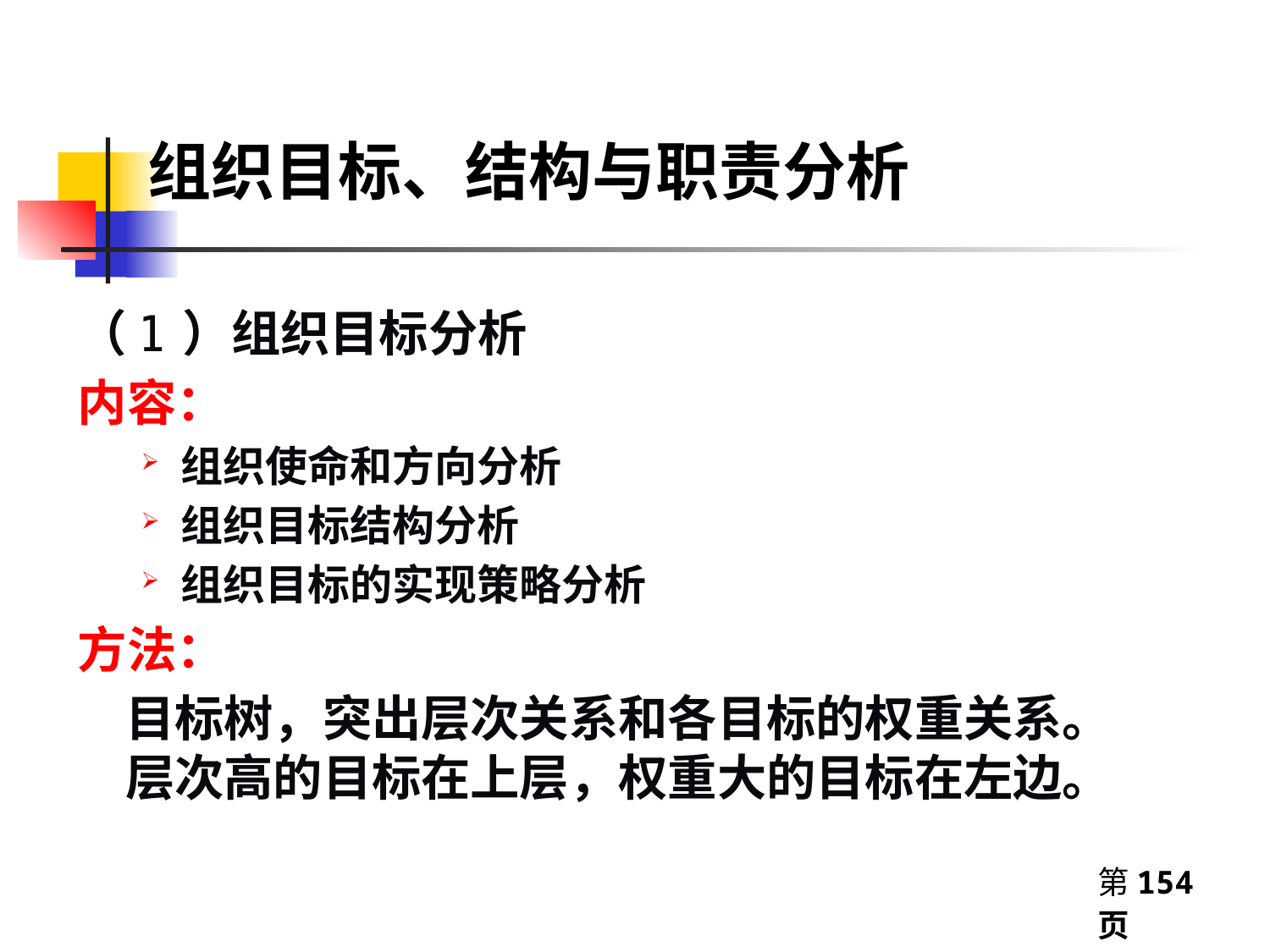

组织目标、结构与职责分析
（1）组织目标分析
内容：
组织使命和方向分析
组织目标结构分析
组织目标的实现策略分析
方法：
	目标树，突出层次关系和各目标的权重关系。层次高的目标在上层，权重大的目标在左边。